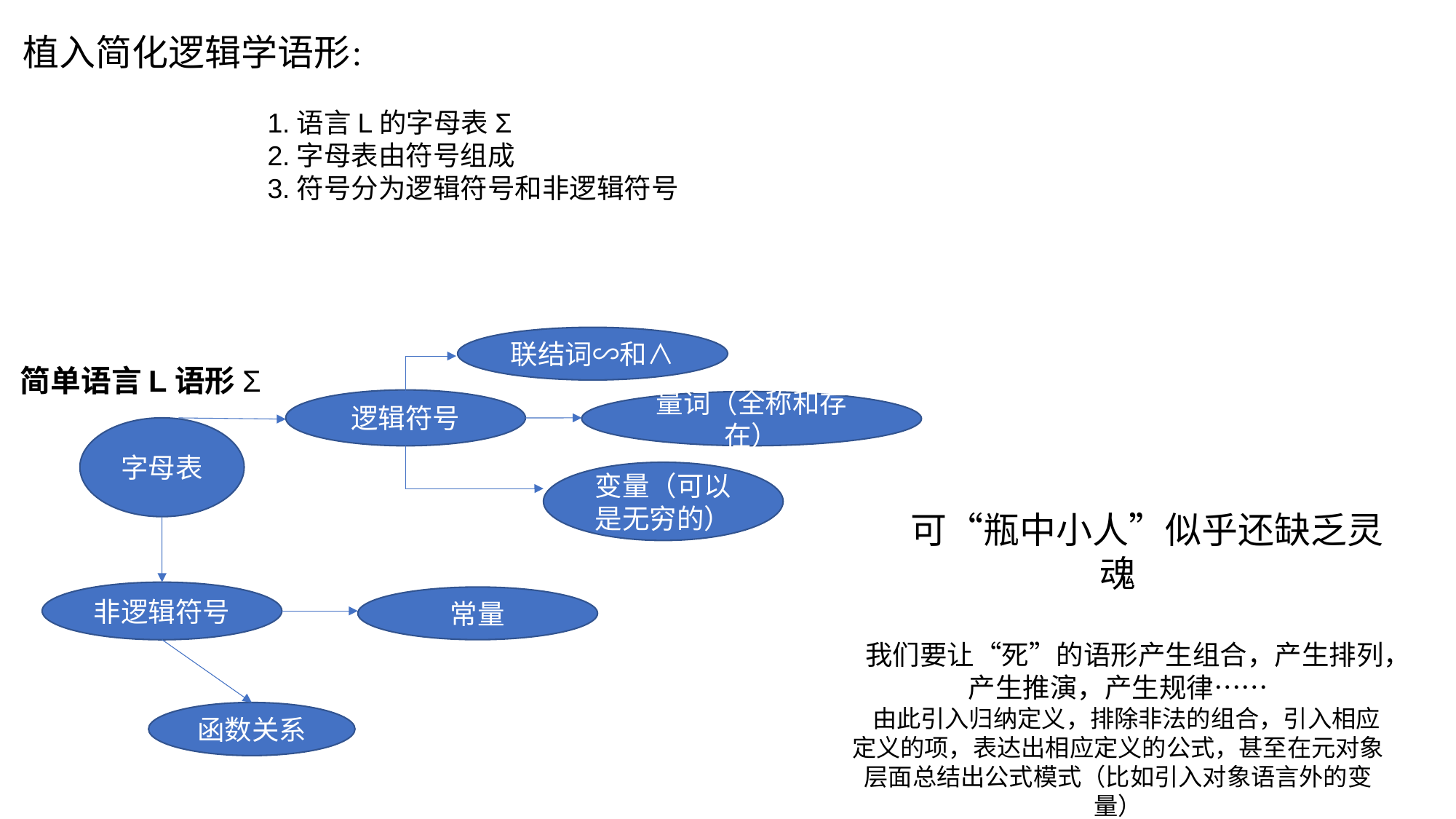

植入简化逻辑学语形：

                                1.语言L的字母表Σ
                                2.字母表由符号组成
                                3.符号分为逻辑符号和非逻辑符号

联结词∽和∧
简单语言L语形Σ
逻辑符号
量词（全称和存在）
字母表
变量（可以是无穷的）
      可“瓶中小人”似乎还缺乏灵魂

 我们要让“死”的语形产生组合，产生排列，产生推演，产生规律……
  由此引入归纳定义，排除非法的组合，引入相应定义的项，表达出相应定义的公式，甚至在元对象层面总结出公式模式（比如引入对象语言外的变量）

非逻辑符号
常量
函数关系